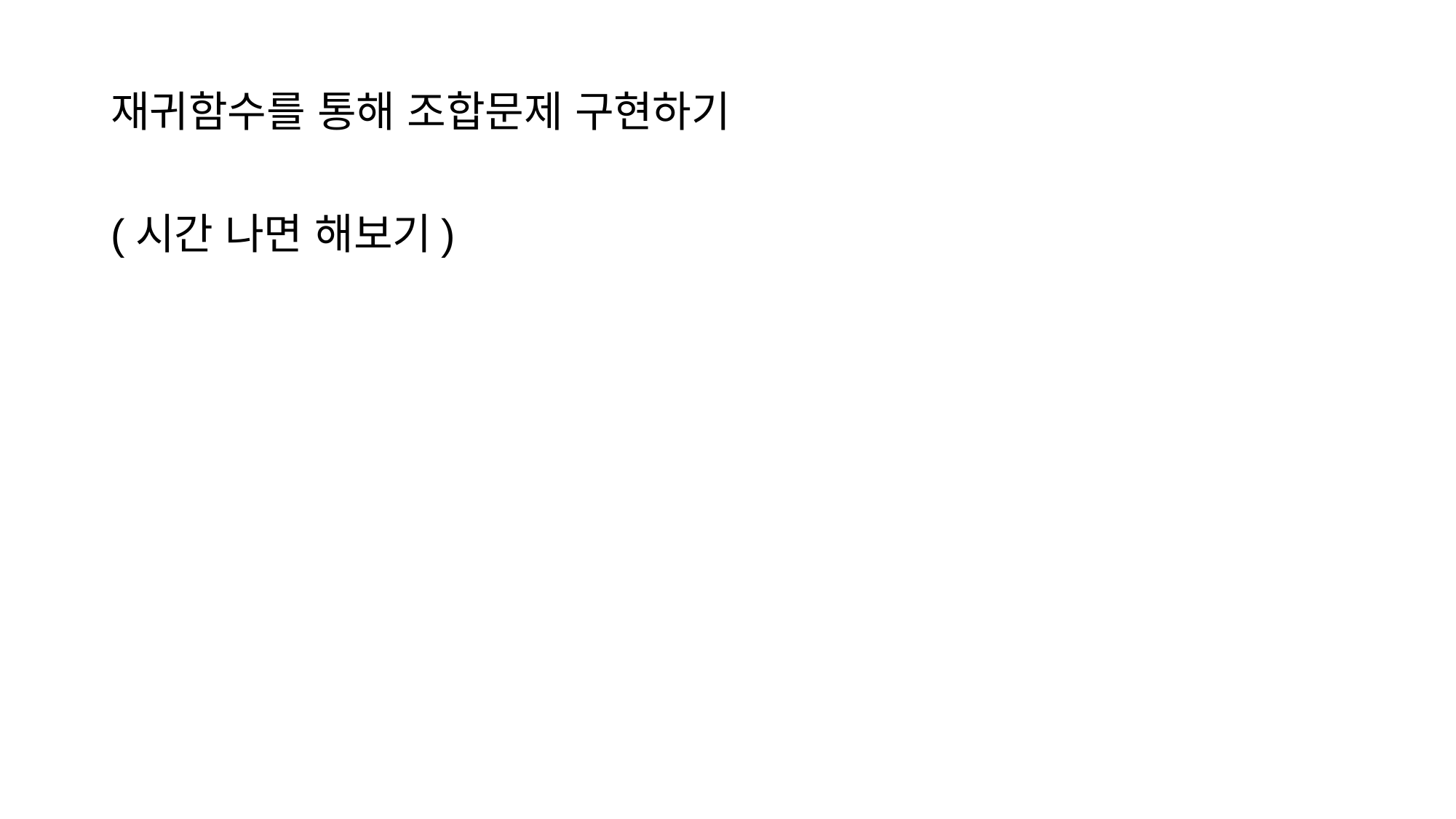

재귀함수를 통해 조합문제 구현하기

(시간 나면 해보기)